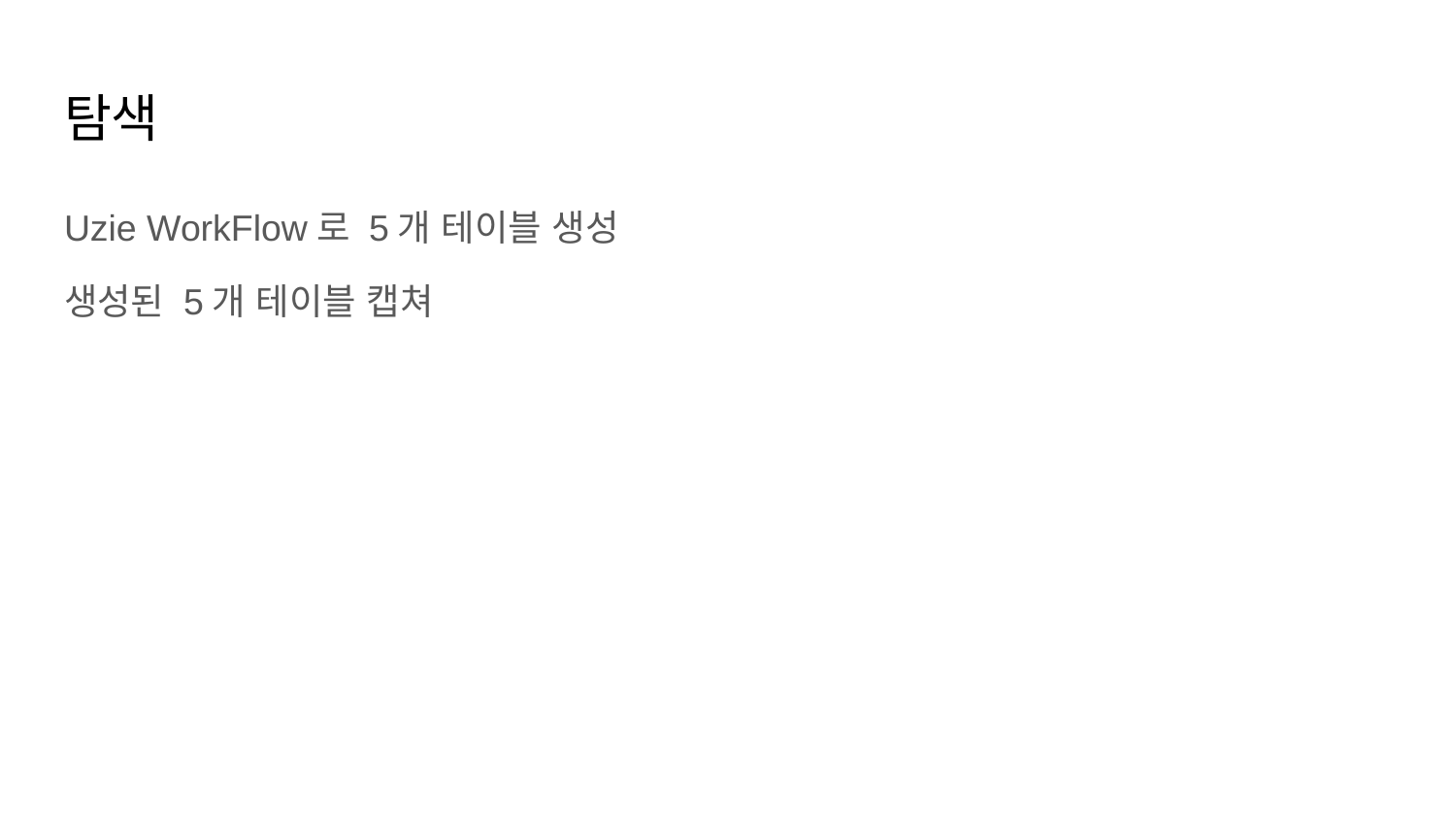

# 탐색
Uzie WorkFlow로 5개 테이블 생성
생성된 5개 테이블 캡쳐